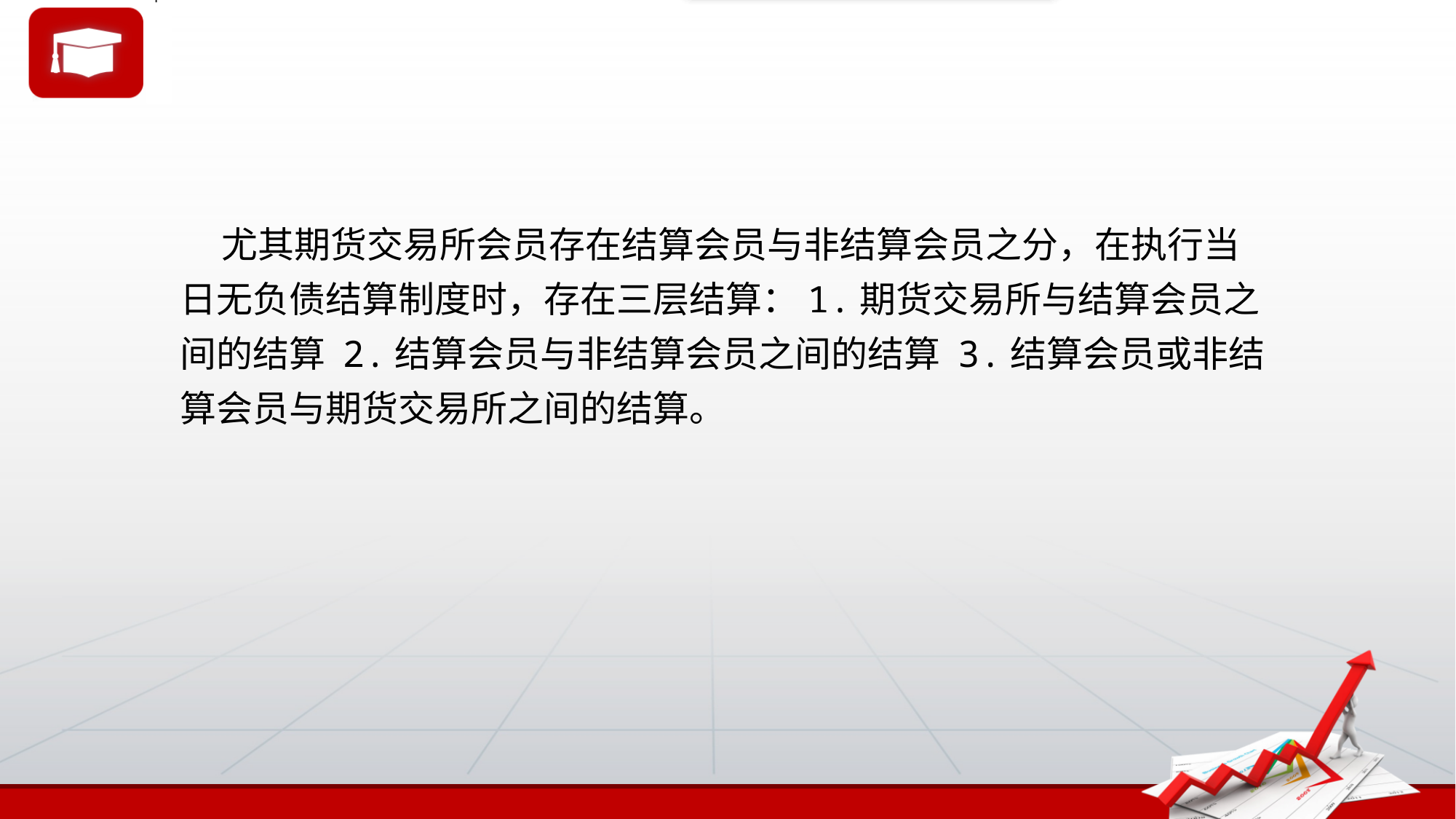

# 尤其期货交易所会员存在结算会员与非结算会员之分，在执行当日无负债结算制度时，存在三层结算：1.期货交易所与结算会员之间的结算 2.结算会员与非结算会员之间的结算 3.结算会员或非结算会员与期货交易所之间的结算。